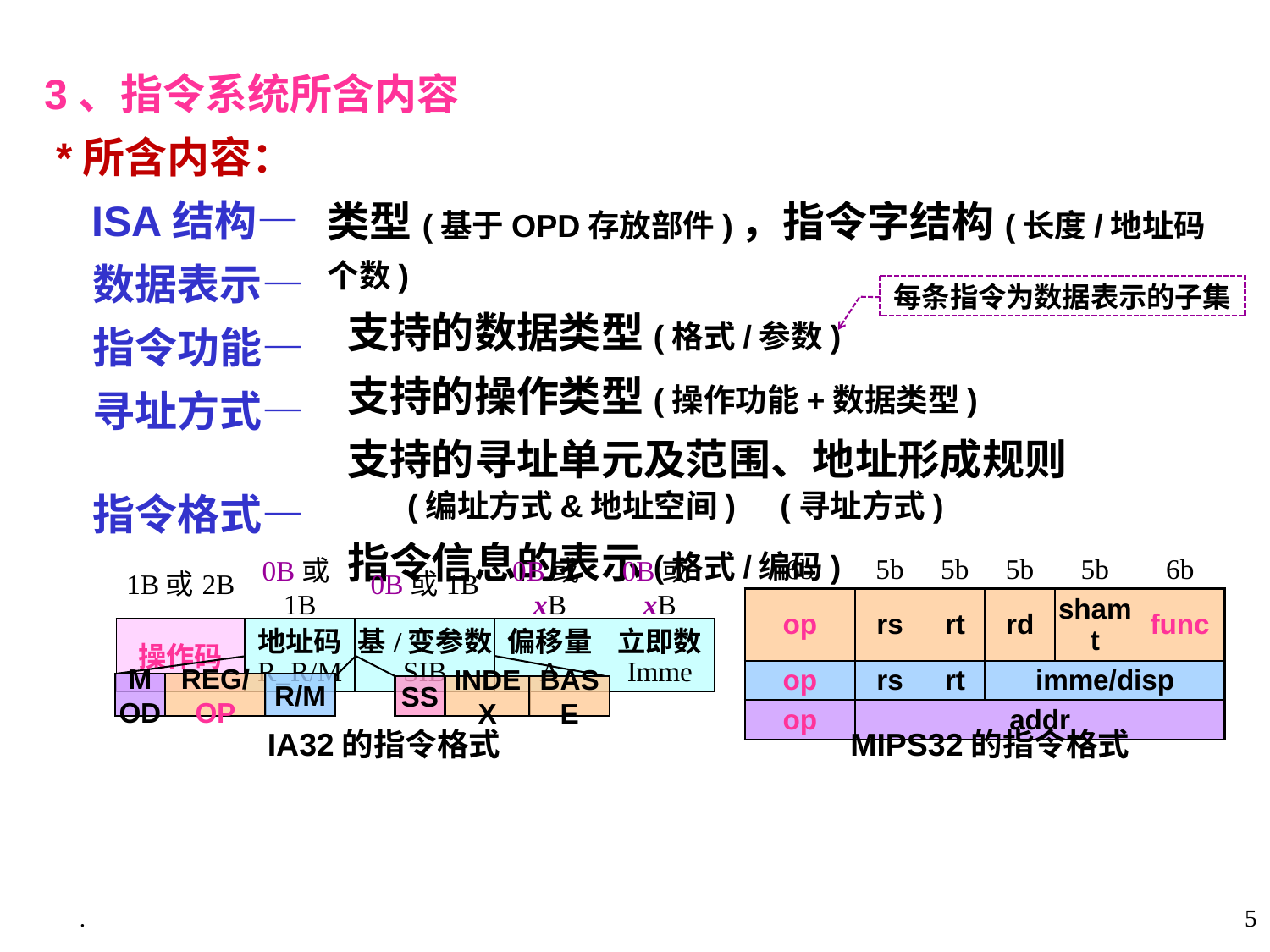

3、指令系统所含内容
 *所含内容：
    ISA结构—
    数据表示—
    指令功能—
    寻址方式—

    指令格式—
类型(基于OPD存放部件)，指令字结构(长度/地址码个数)
 支持的数据类型(格式/参数)
 支持的操作类型(操作功能+数据类型)
 支持的寻址单元及范围、地址形成规则
         (编址方式&地址空间)     (寻址方式)
 指令信息的表示(格式/编码)
每条指令为数据表示的子集
|  | 1B或2B | 0B或1B | 0B或1B | 0B或xB | 0B或xB |
| --- | --- | --- | --- | --- | --- |
|  | 操作码 | 地址码 R\_R/M | 基/变参数 SIB | 偏移量 A | 立即数 Imme |
| 6b | 5b | 5b | 5b | 5b | 6b |
| --- | --- | --- | --- | --- | --- |
| op | rs | rt | rd | shamt | func |
| op | rs | rt | imme/disp |  |  |
| op | addr |  |  |  |  |

MOD
REG/OP
R/M
SS
INDEX
BASE
IA32的指令格式
MIPS32的指令格式
.
5